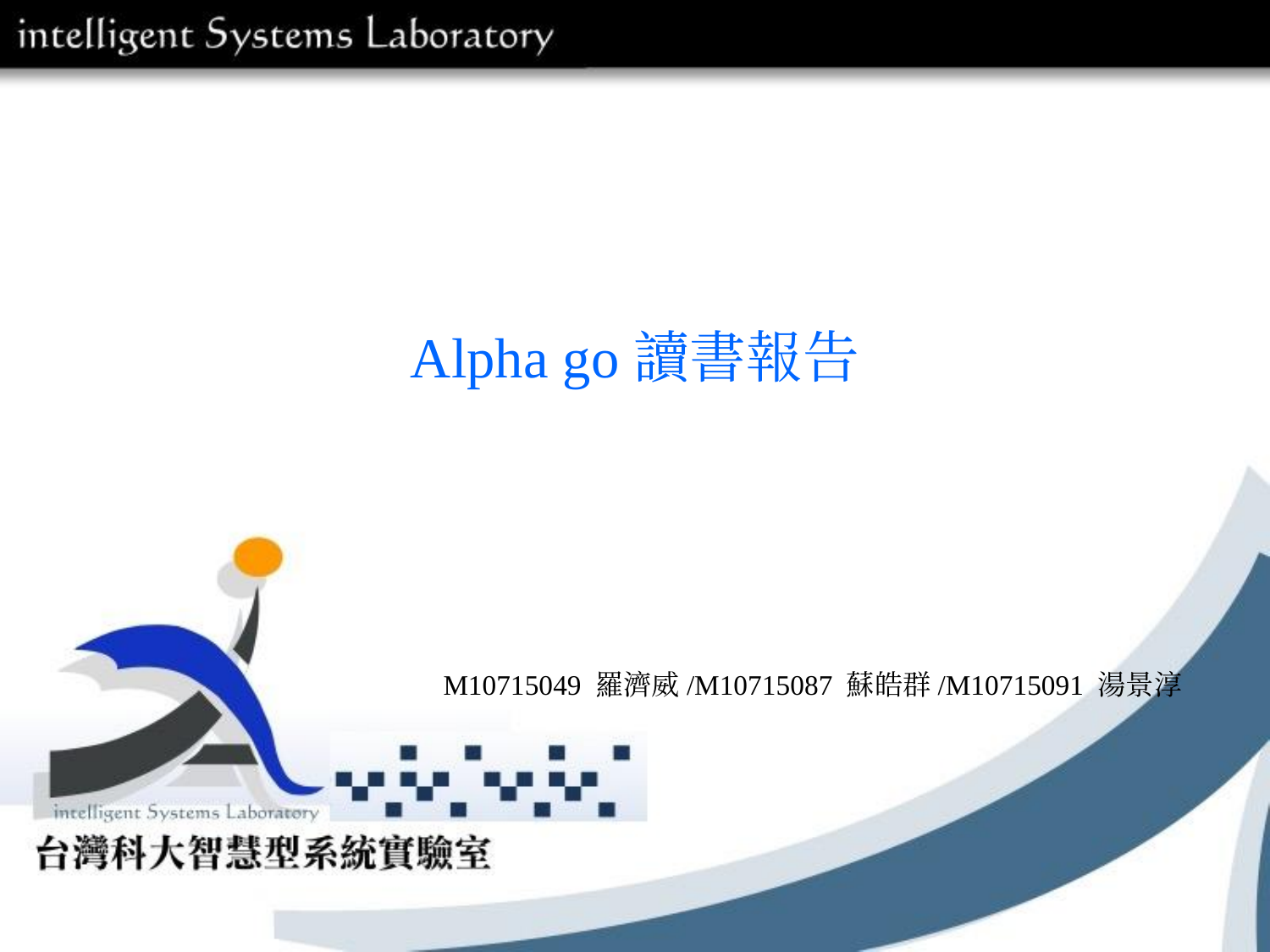

# Alpha go讀書報告

M10715049 羅濟威/M10715087 蘇皓群/M10715091 湯景淳